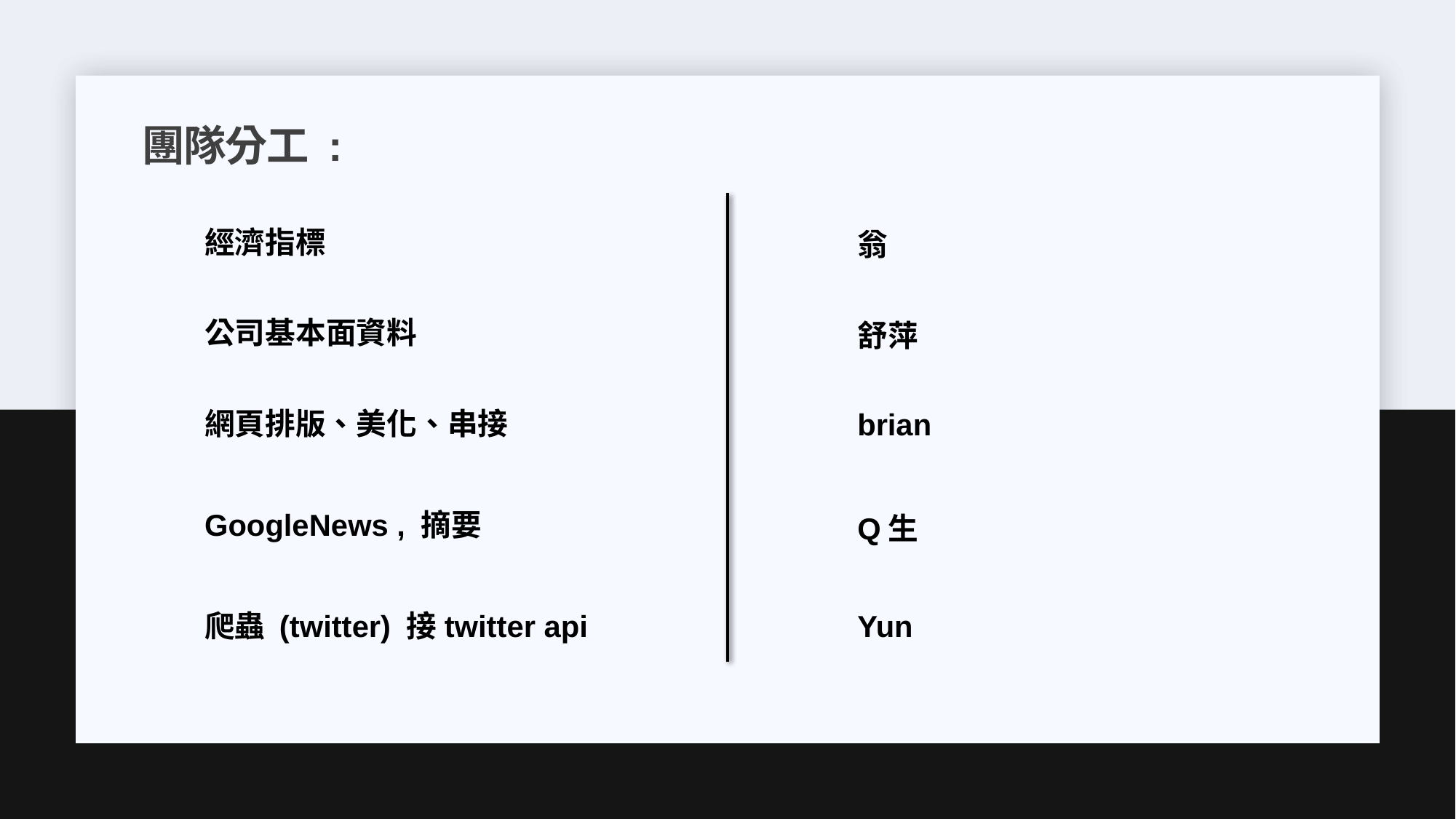

# 團隊分工 :
經濟指標
翁
公司基本面資料
舒萍
網頁排版、美化、串接
brian
GoogleNews , 摘要
Q生
爬蟲 (twitter) 接twitter api
Yun